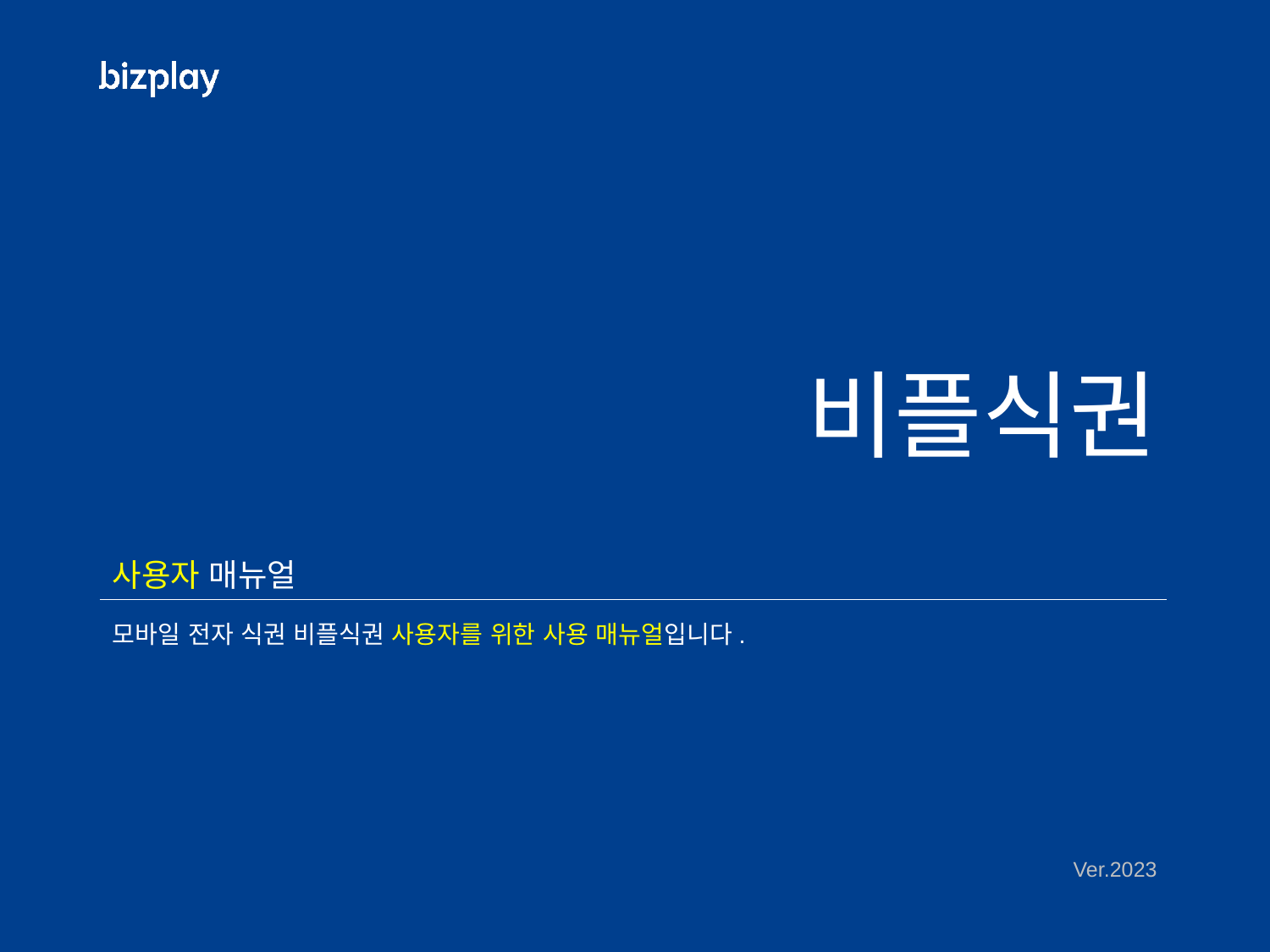

# 비플식권
사용자 매뉴얼
모바일 전자 식권 비플식권 사용자를 위한 사용 매뉴얼입니다.
Ver.2023